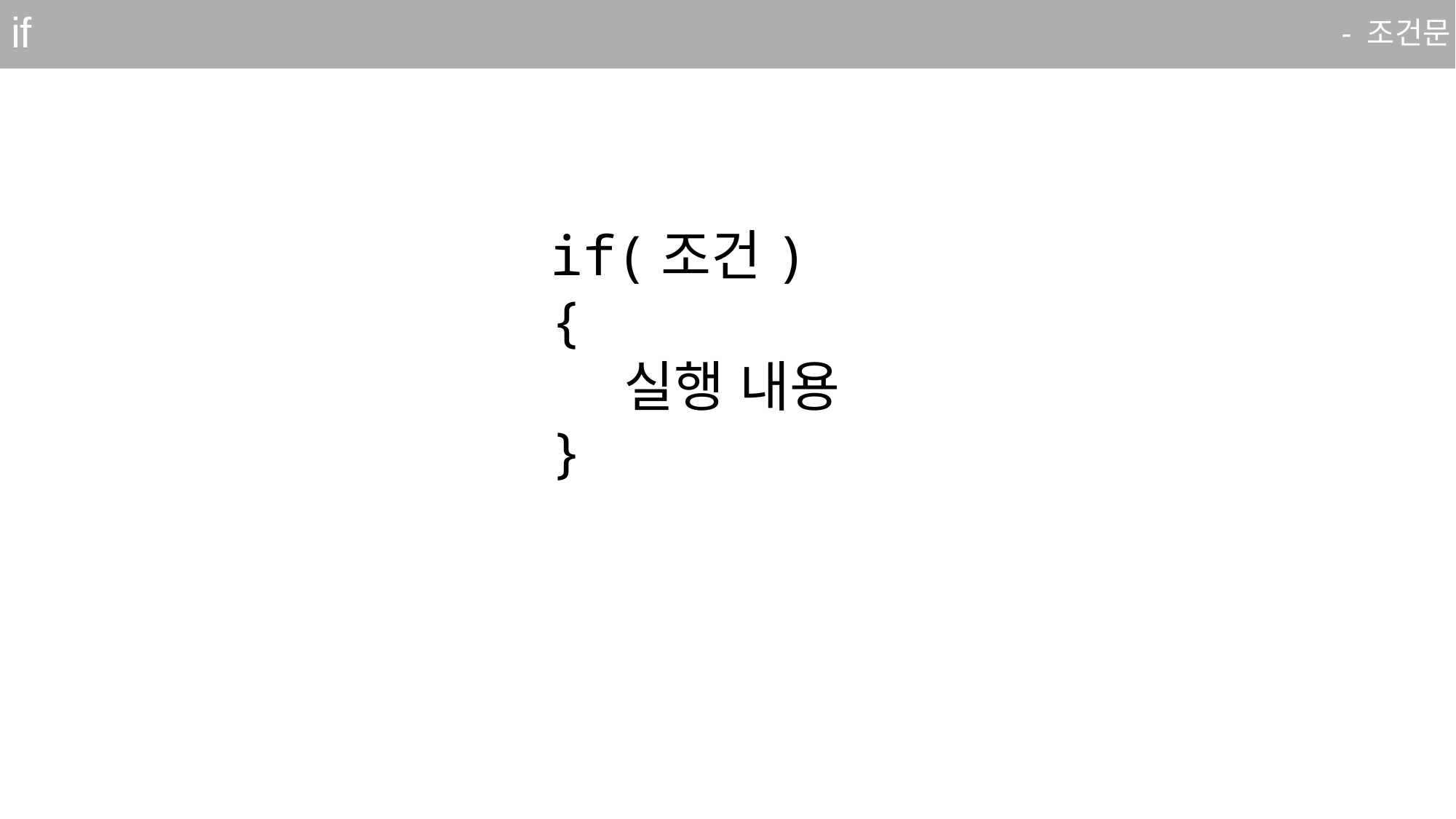

# if
- 조건문
if(조건)
{
    실행 내용
}